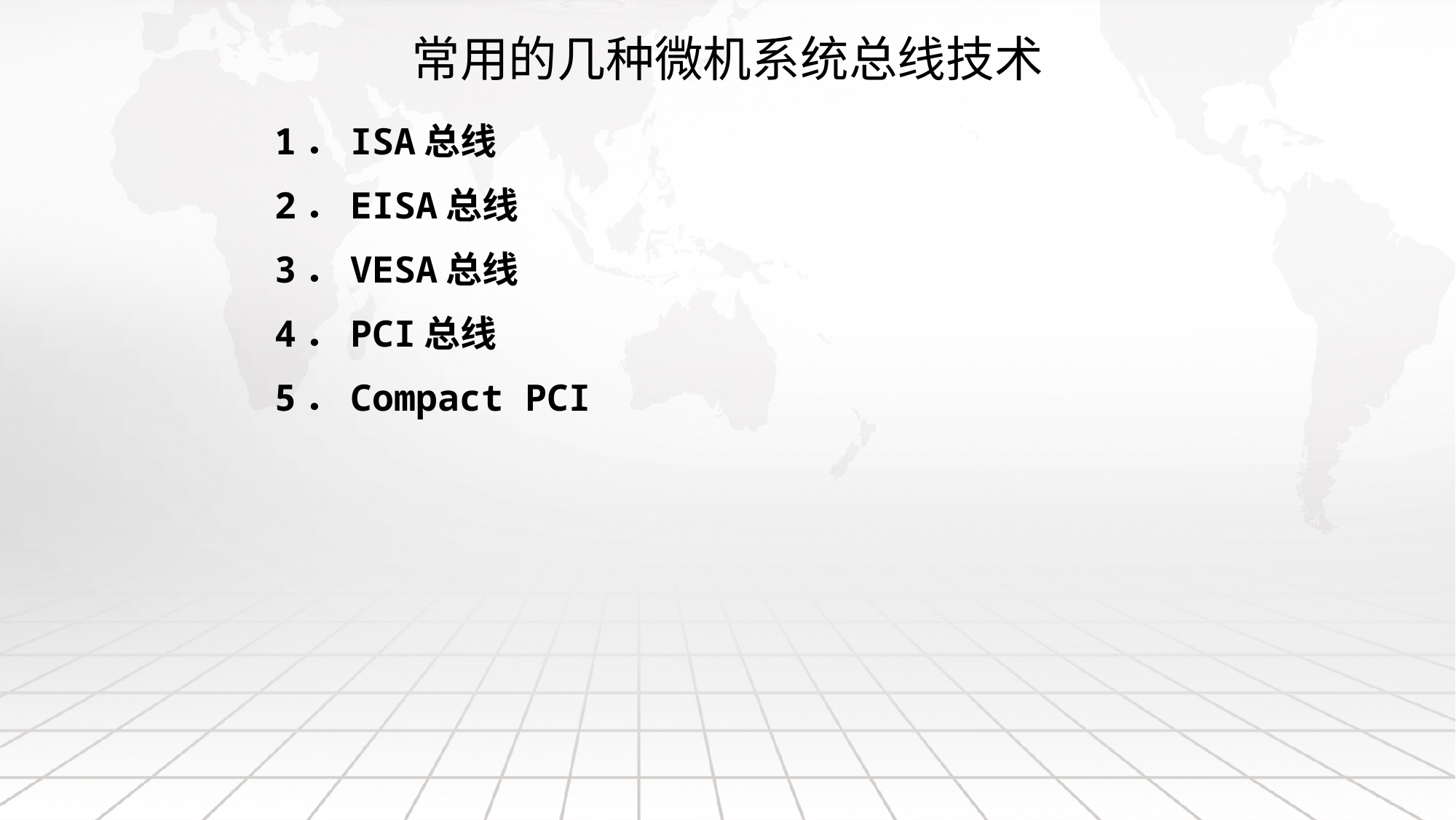

# 常用的几种微机系统总线技术
1．ISA总线
2．EISA总线
3．VESA总线
4．PCI总线
5．Compact PCI